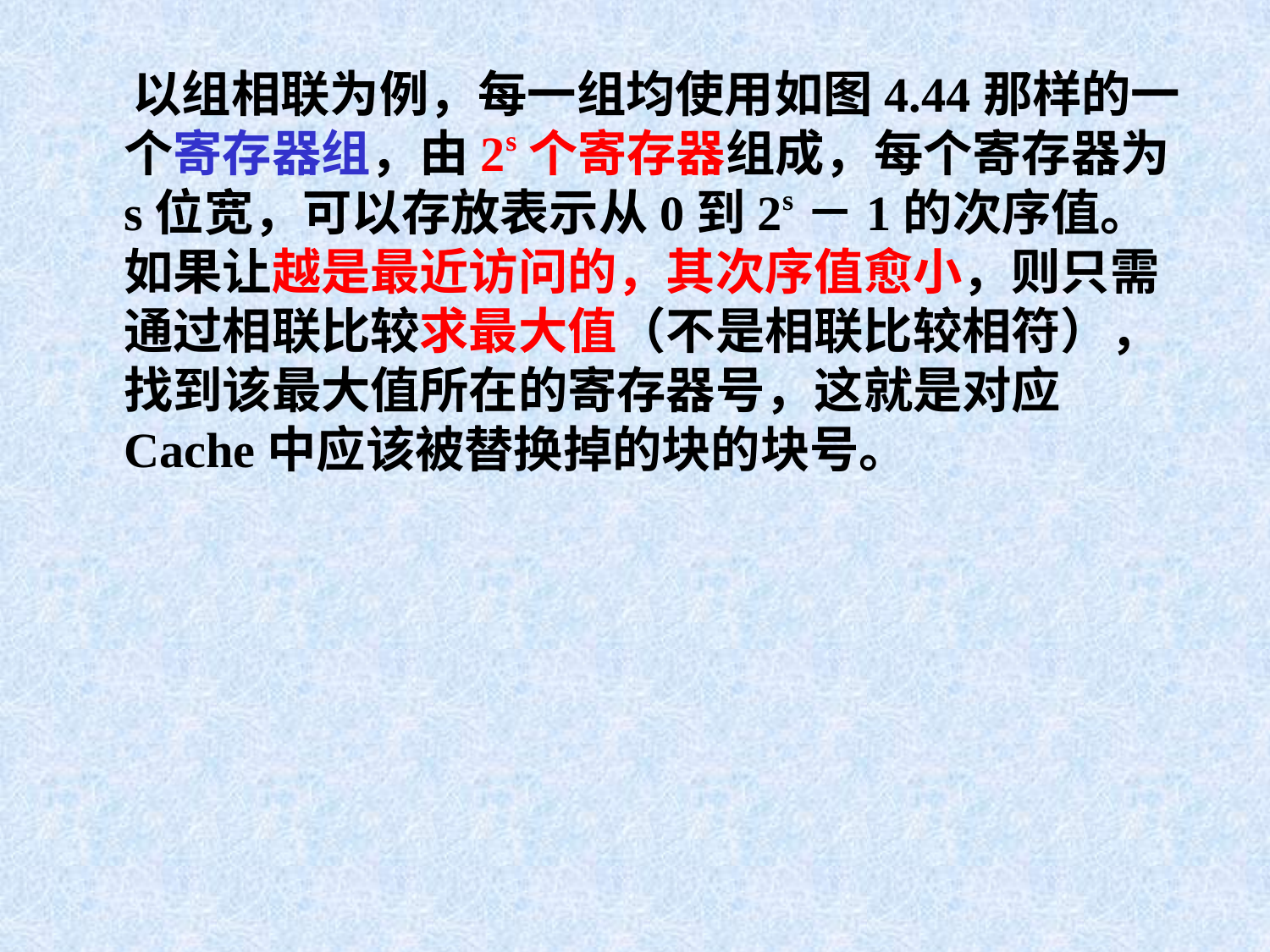

以组相联为例，每一组均使用如图4.44那样的一个寄存器组，由2s个寄存器组成，每个寄存器为s位宽，可以存放表示从0到2s－1的次序值。如果让越是最近访问的，其次序值愈小，则只需通过相联比较求最大值（不是相联比较相符），找到该最大值所在的寄存器号，这就是对应Cache中应该被替换掉的块的块号。